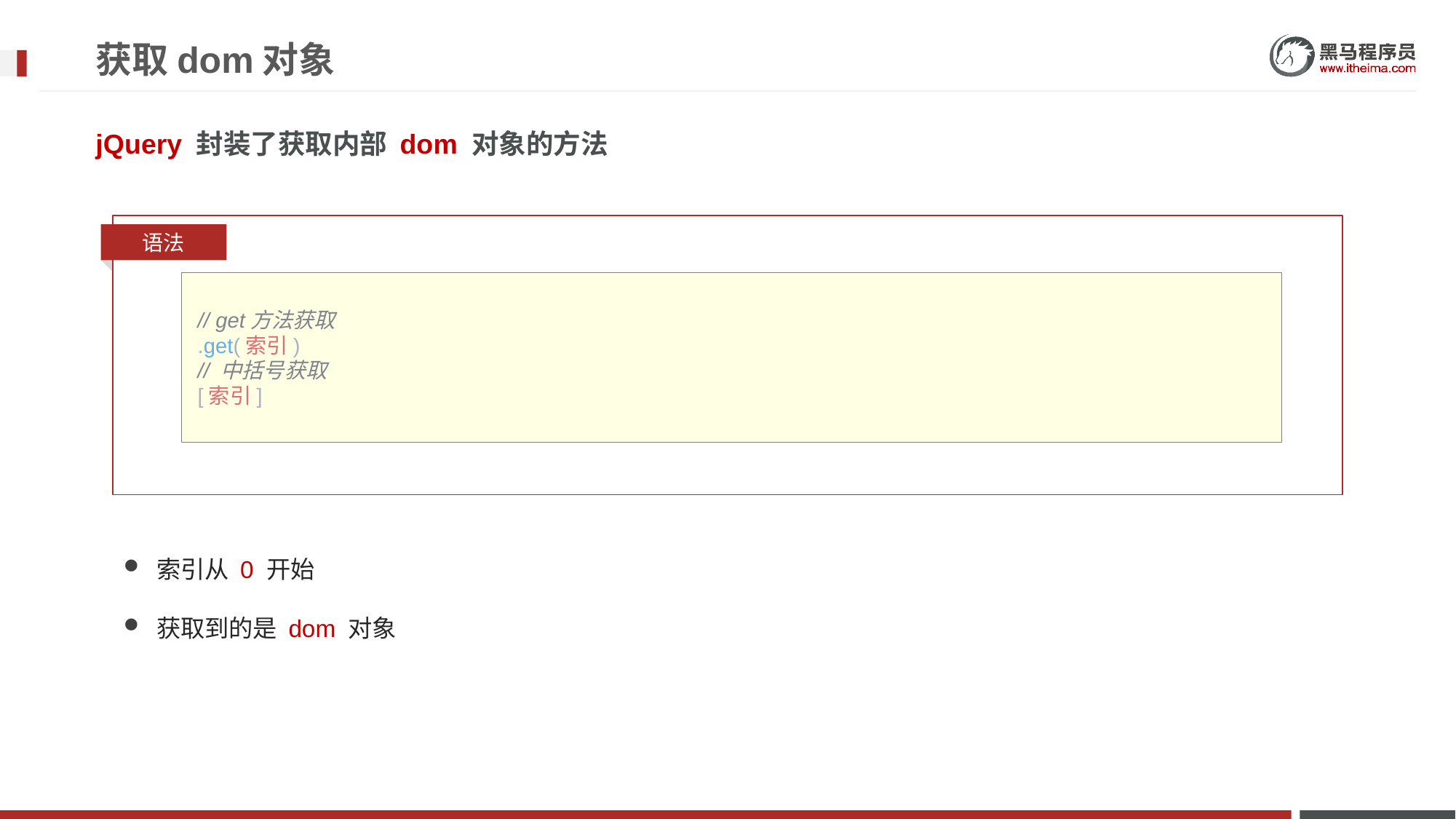

# 获取dom对象
jQuery 封装了获取内部 dom 对象的方法

语法

      // get方法获取
      .get(索引)
      // 中括号获取
      [索引]
索引从 0 开始
获取到的是 dom 对象